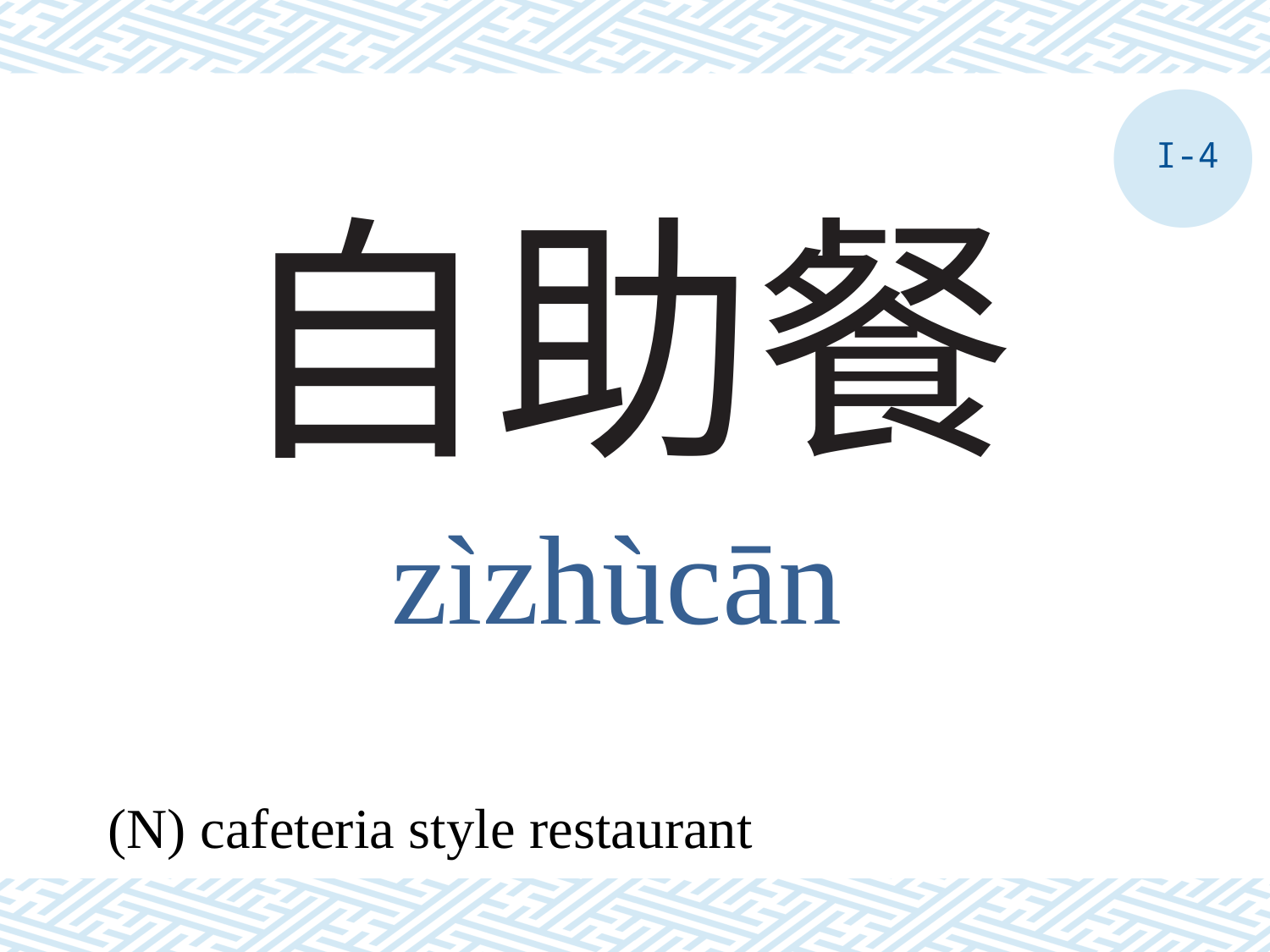

I-4

# 自助餐
zìzhùcān
(N) cafeteria style restaurant